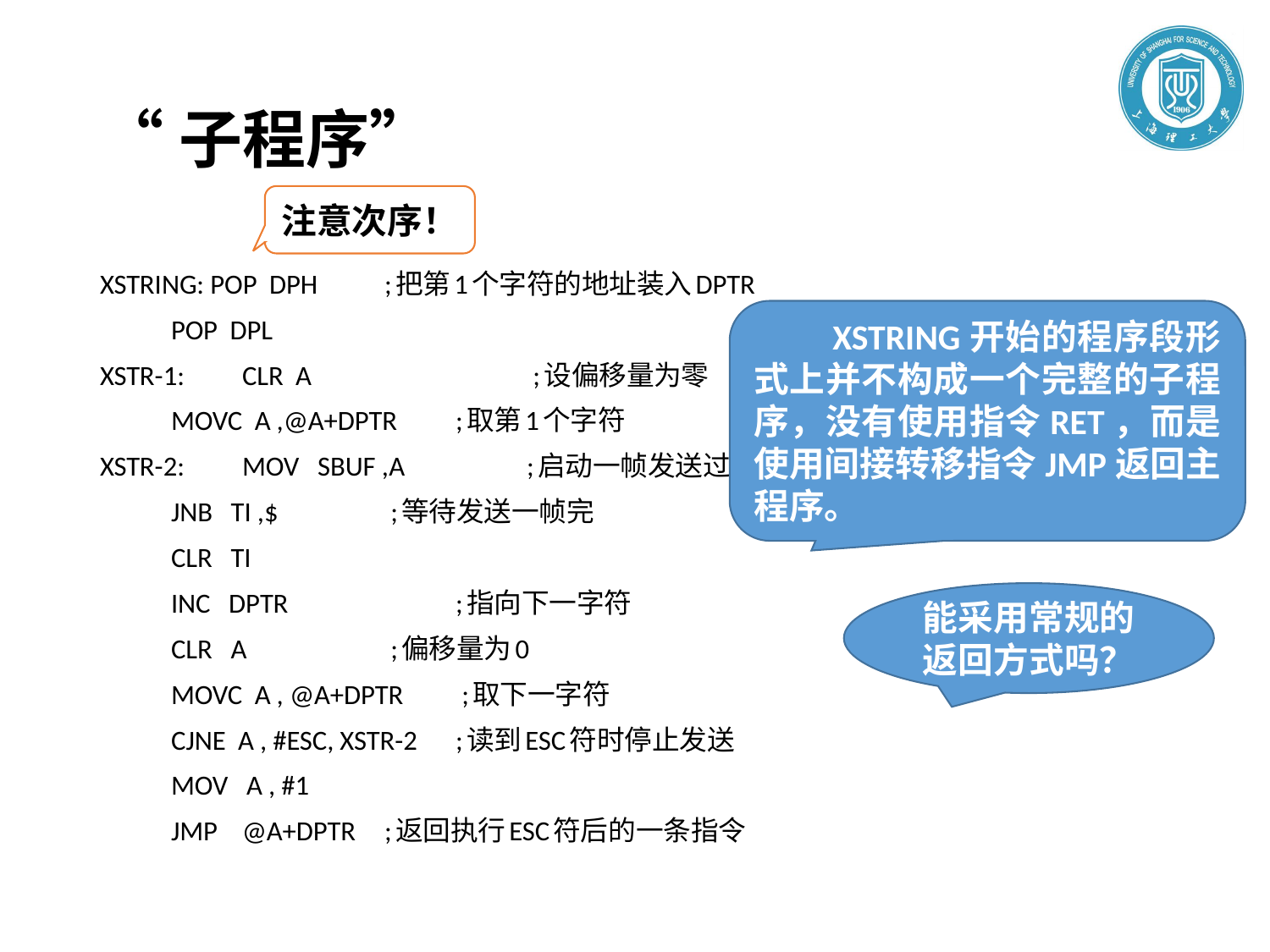

# “子程序”
注意次序！
XSTRING: POP  DPH 		;把第1个字符的地址装入DPTR
    	POP  DPL
XSTR-1: 	CLR  A                        	 ;设偏移量为零
     	MOVC  A ,@A+DPTR  	;取第1个字符
XSTR-2:  	MOV   SBUF ,A          	;启动一帧发送过程
     	JNB   TI ,$                 	 ;等待发送一帧完
     	CLR   TI
     	INC   DPTR                 	;指向下一字符
     	CLR   A                      	 ;偏移量为0
     	MOVC  A , @A+DPTR      	 ;取下一字符
     	CJNE  A , #ESC, XSTR-2  	;读到ESC符时停止发送
      	MOV   A , #1
      	JMP    @A+DPTR  	;返回执行ESC符后的一条指令
         XSTRING开始的程序段形式上并不构成一个完整的子程序，没有使用指令RET，而是使用间接转移指令JMP返回主程序。
能采用常规的返回方式吗？